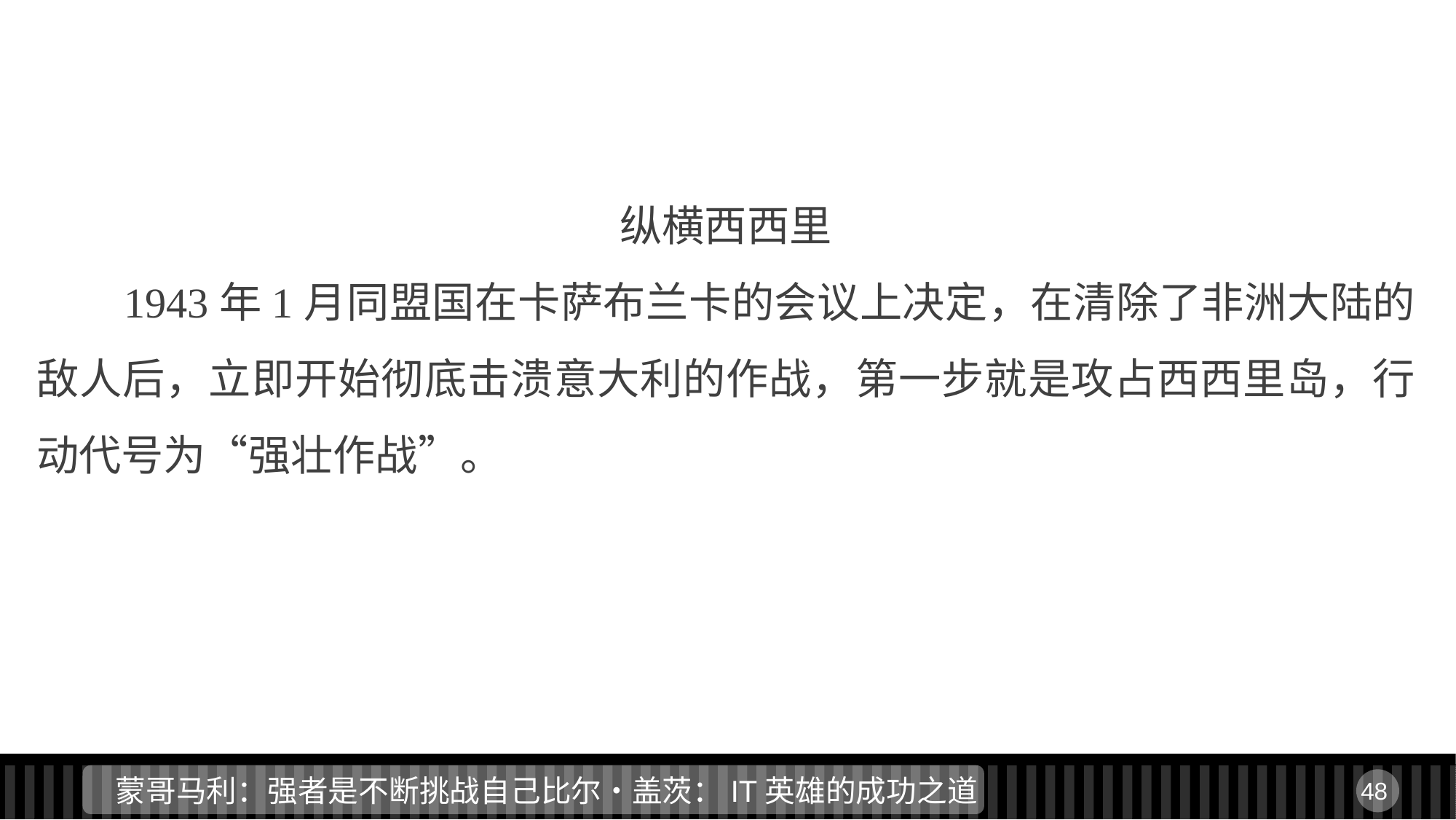

纵横西西里
        1943年1月同盟国在卡萨布兰卡的会议上决定，在清除了非洲大陆的敌人后，立即开始彻底击溃意大利的作战，第一步就是攻占西西里岛，行动代号为“强壮作战”。